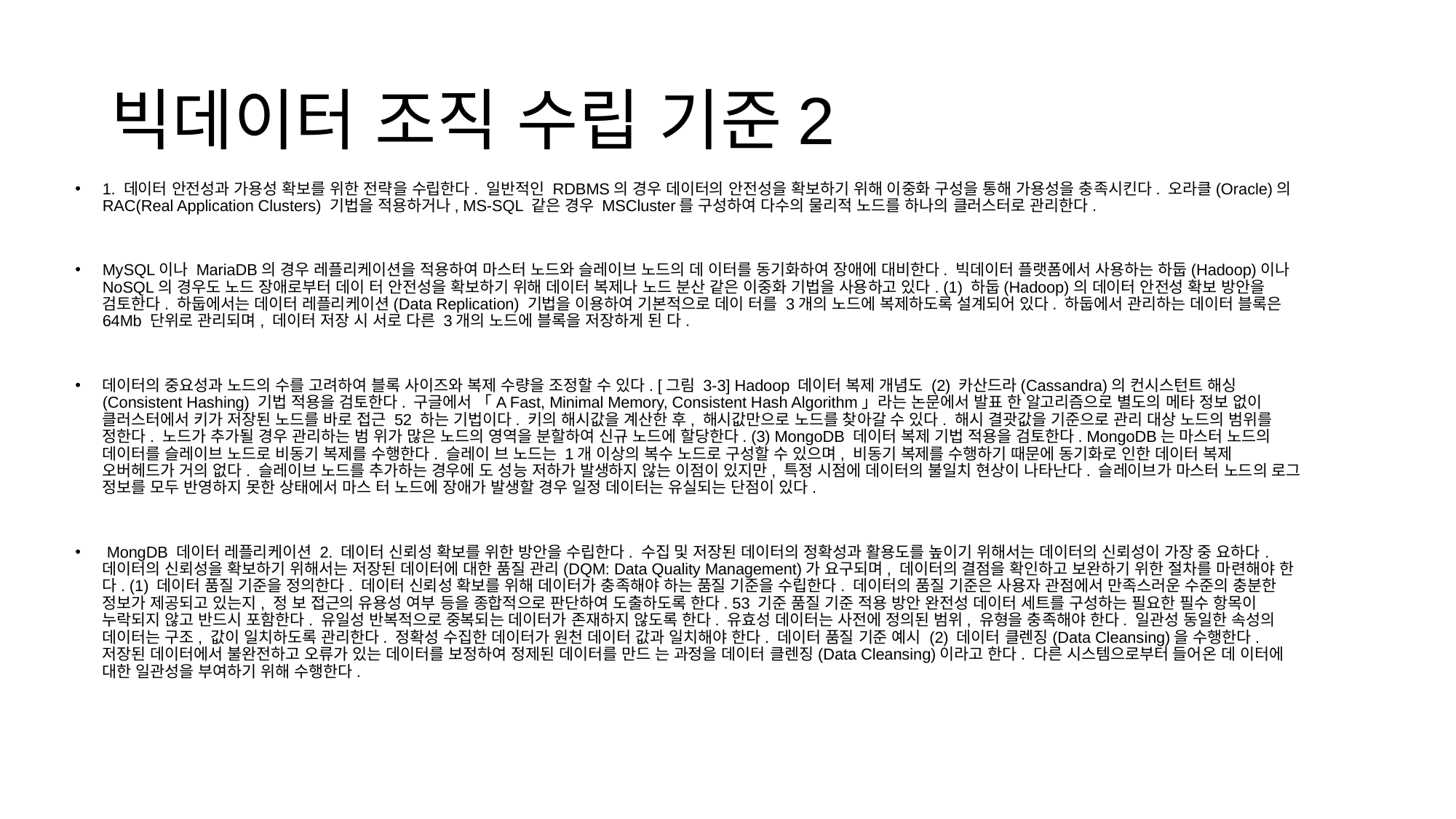

# 빅데이터 조직 수립 기준2
1. 데이터 안전성과 가용성 확보를 위한 전략을 수립한다. 일반적인 RDBMS의 경우 데이터의 안전성을 확보하기 위해 이중화 구성을 통해 가용성을 충족시킨다. 오라클(Oracle)의 RAC(Real Application Clusters) 기법을 적용하거나, MS-SQL 같은 경우 MSCluster를 구성하여 다수의 물리적 노드를 하나의 클러스터로 관리한다.

MySQL이나 MariaDB의 경우 레플리케이션을 적용하여 마스터 노드와 슬레이브 노드의 데 이터를 동기화하여 장애에 대비한다. 빅데이터 플랫폼에서 사용하는 하둡(Hadoop)이나 NoSQL의 경우도 노드 장애로부터 데이 터 안전성을 확보하기 위해 데이터 복제나 노드 분산 같은 이중화 기법을 사용하고 있다. (1) 하둡(Hadoop)의 데이터 안전성 확보 방안을 검토한다. 하둡에서는 데이터 레플리케이션(Data Replication) 기법을 이용하여 기본적으로 데이 터를 3개의 노드에 복제하도록 설계되어 있다. 하둡에서 관리하는 데이터 블록은 64Mb 단위로 관리되며, 데이터 저장 시 서로 다른 3개의 노드에 블록을 저장하게 된 다.

데이터의 중요성과 노드의 수를 고려하여 블록 사이즈와 복제 수량을 조정할 수 있다. [그림 3-3] Hadoop 데이터 복제 개념도 (2) 카산드라(Cassandra)의 컨시스턴트 해싱(Consistent Hashing) 기법 적용을 검토한다. 구글에서 「A Fast, Minimal Memory, Consistent Hash Algorithm」라는 논문에서 발표 한 알고리즘으로 별도의 메타 정보 없이 클러스터에서 키가 저장된 노드를 바로 접근 52 하는 기법이다. 키의 해시값을 계산한 후, 해시값만으로 노드를 찾아갈 수 있다. 해시 결괏값을 기준으로 관리 대상 노드의 범위를 정한다. 노드가 추가될 경우 관리하는 범 위가 많은 노드의 영역을 분할하여 신규 노드에 할당한다. (3) MongoDB 데이터 복제 기법 적용을 검토한다. MongoDB는 마스터 노드의 데이터를 슬레이브 노드로 비동기 복제를 수행한다. 슬레이 브 노드는 1개 이상의 복수 노드로 구성할 수 있으며, 비동기 복제를 수행하기 때문에 동기화로 인한 데이터 복제 오버헤드가 거의 없다. 슬레이브 노드를 추가하는 경우에 도 성능 저하가 발생하지 않는 이점이 있지만, 특정 시점에 데이터의 불일치 현상이 나타난다. 슬레이브가 마스터 노드의 로그 정보를 모두 반영하지 못한 상태에서 마스 터 노드에 장애가 발생할 경우 일정 데이터는 유실되는 단점이 있다.

 MongDB 데이터 레플리케이션 2. 데이터 신뢰성 확보를 위한 방안을 수립한다. 수집 및 저장된 데이터의 정확성과 활용도를 높이기 위해서는 데이터의 신뢰성이 가장 중 요하다. 데이터의 신뢰성을 확보하기 위해서는 저장된 데이터에 대한 품질 관리(DQM: Data Quality Management)가 요구되며, 데이터의 결점을 확인하고 보완하기 위한 절차를 마련해야 한다. (1) 데이터 품질 기준을 정의한다. 데이터 신뢰성 확보를 위해 데이터가 충족해야 하는 품질 기준을 수립한다. 데이터의 품질 기준은 사용자 관점에서 만족스러운 수준의 충분한 정보가 제공되고 있는지, 정 보 접근의 유용성 여부 등을 종합적으로 판단하여 도출하도록 한다. 53 기준 품질 기준 적용 방안 완전성 데이터 세트를 구성하는 필요한 필수 항목이 누락되지 않고 반드시 포함한다. 유일성 반복적으로 중복되는 데이터가 존재하지 않도록 한다. 유효성 데이터는 사전에 정의된 범위, 유형을 충족해야 한다. 일관성 동일한 속성의 데이터는 구조, 값이 일치하도록 관리한다. 정확성 수집한 데이터가 원천 데이터 값과 일치해야 한다. 데이터 품질 기준 예시 (2) 데이터 클렌징(Data Cleansing)을 수행한다. 저장된 데이터에서 불완전하고 오류가 있는 데이터를 보정하여 정제된 데이터를 만드 는 과정을 데이터 클렌징(Data Cleansing)이라고 한다. 다른 시스템으로부터 들어온 데 이터에 대한 일관성을 부여하기 위해 수행한다.